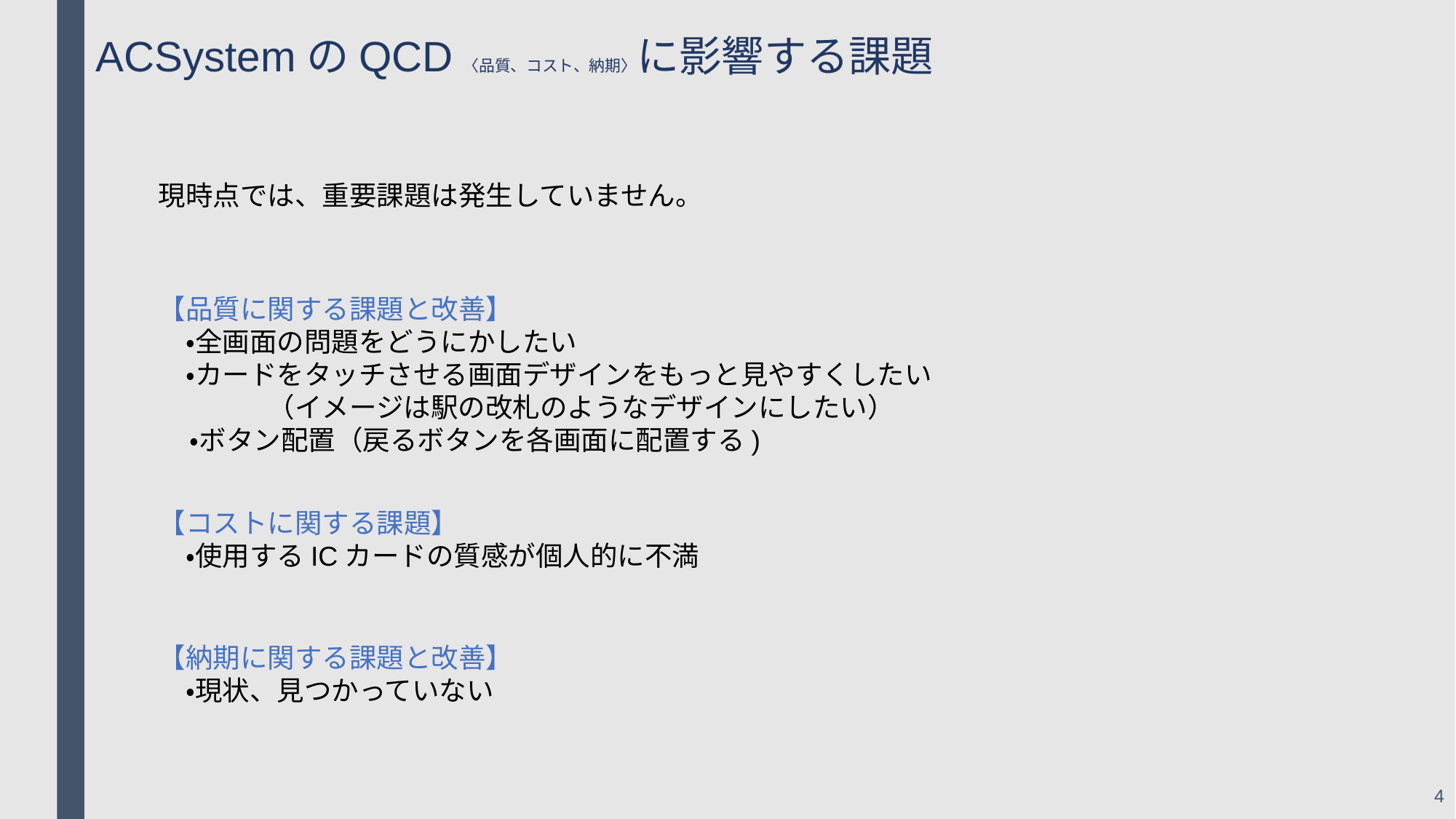

ACSystemのQCD〈品質、コスト、納期〉に影響する課題
現時点では、重要課題は発生していません。
【品質に関する課題と改善】
　・全画面の問題をどうにかしたい
　・カードをタッチさせる画面デザインをもっと見やすくしたい
	（イメージは駅の改札のようなデザインにしたい）
    ・ボタン配置（戻るボタンを各画面に配置する)
【コストに関する課題】
　・使用するICカードの質感が個人的に不満
【納期に関する課題と改善】
　・現状、見つかっていない
4